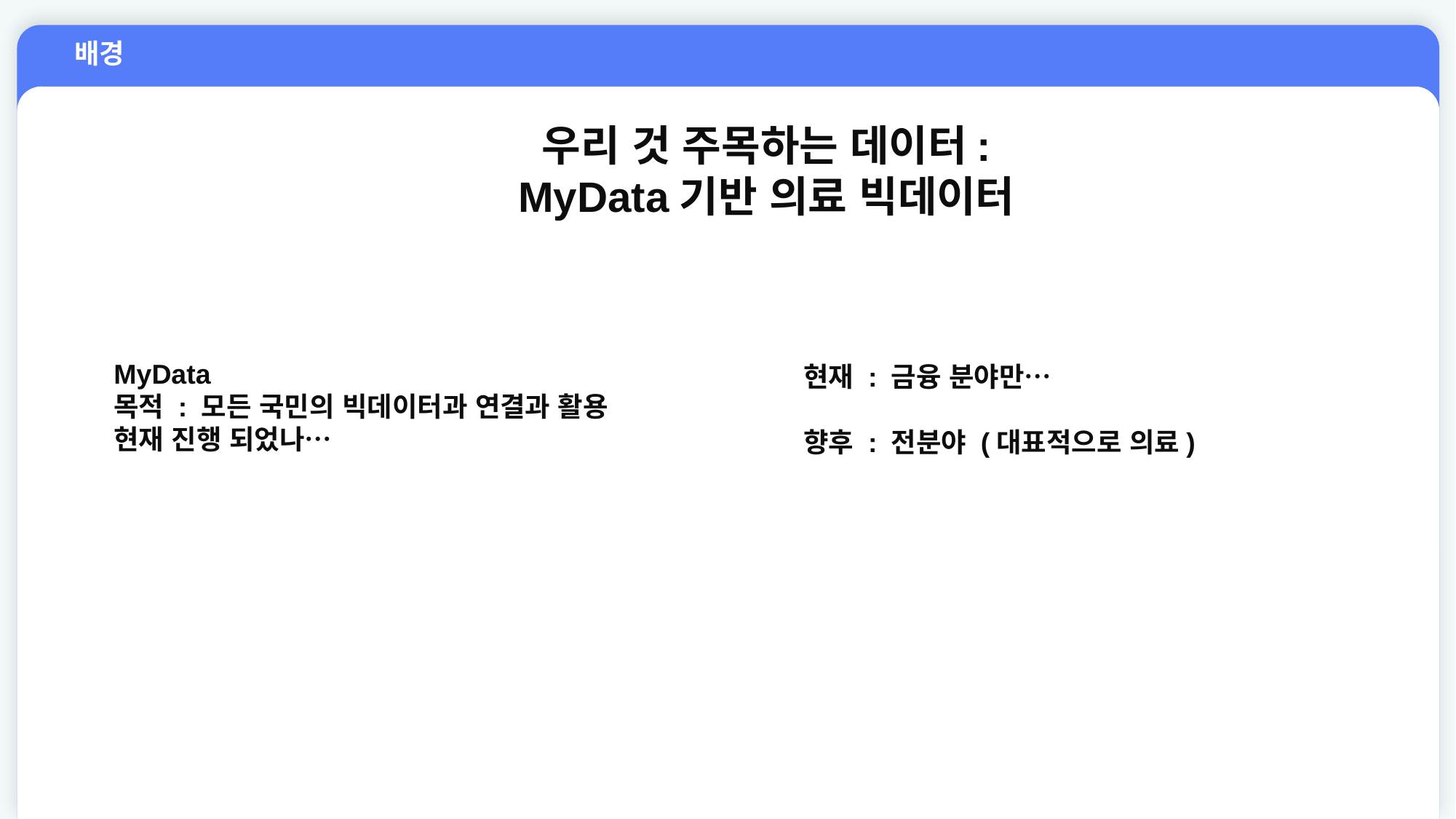

배경
우리 것 주목하는 데이터:
MyData기반 의료 빅데이터
MyData
목적 : 모든 국민의 빅데이터과 연결과 활용
현재 진행 되었나…

현재 : 금융 분야만…

향후 : 전분야 (대표적으로 의료)